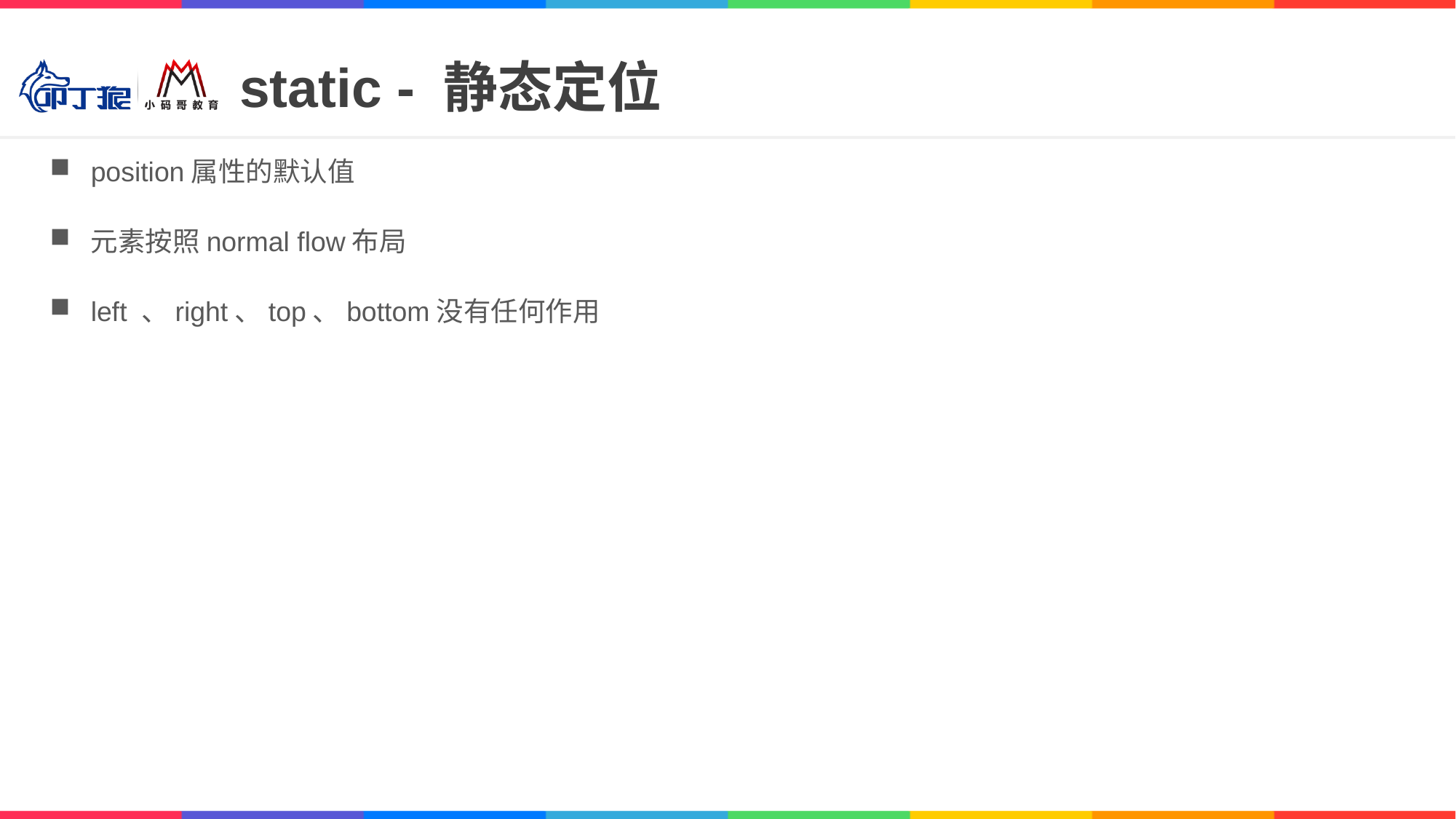

# static - 静态定位

position属性的默认值

元素按照normal flow布局

left 、right、top、bottom没有任何作用